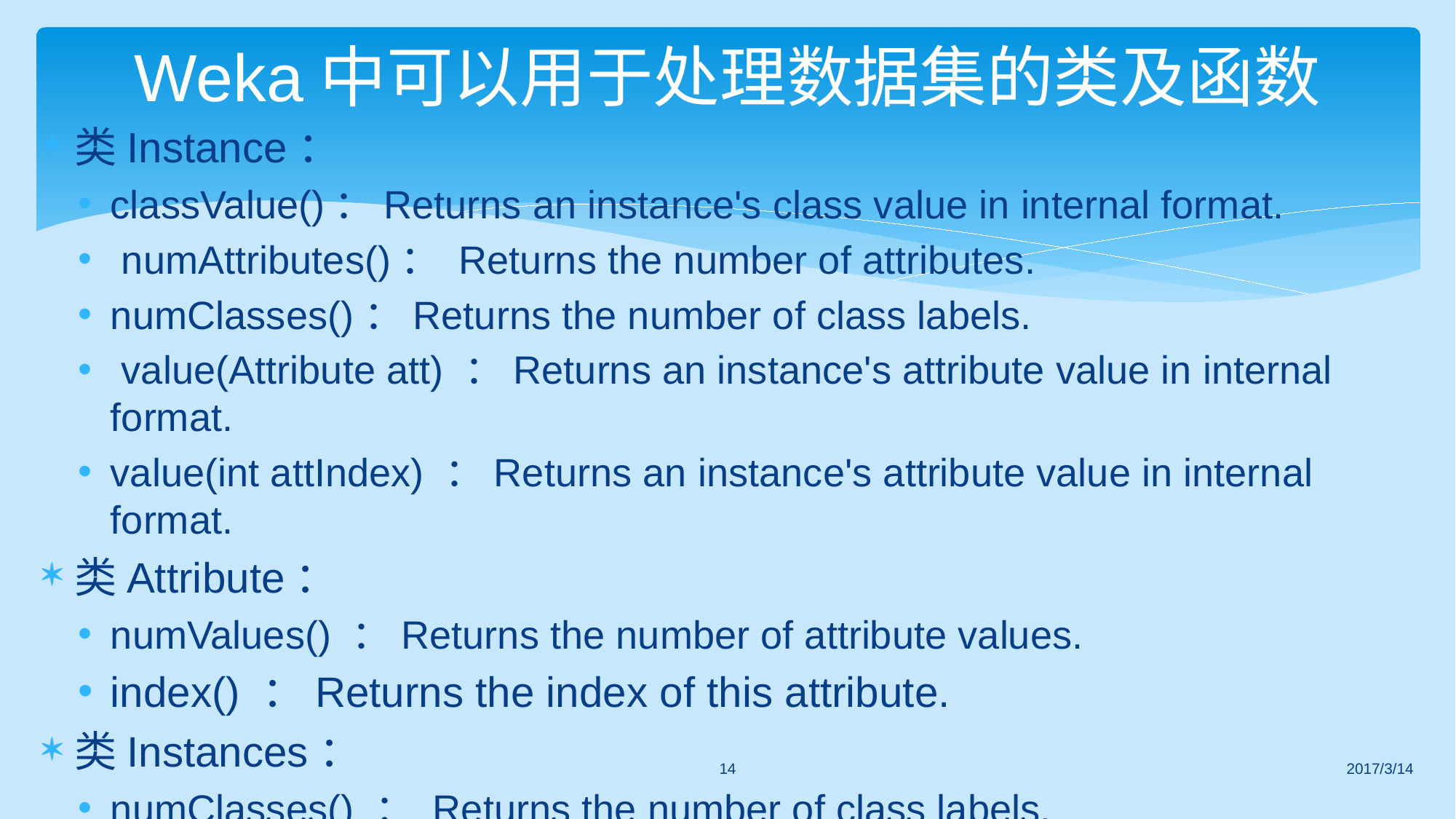

# Weka中可以用于处理数据集的类及函数
类Instance：
classValue()：Returns an instance's class value in internal format.
 numAttributes()： Returns the number of attributes.
numClasses()：Returns the number of class labels.
 value(Attribute att) ：Returns an instance's attribute value in internal format.
value(int attIndex) ：Returns an instance's attribute value in internal format.
类Attribute：
numValues() ：Returns the number of attribute values.
index() ：Returns the index of this attribute.
类Instances：
numClasses() ： Returns the number of class labels.
numAttributes() ：Returns the number of attributes.

14
2017/3/14